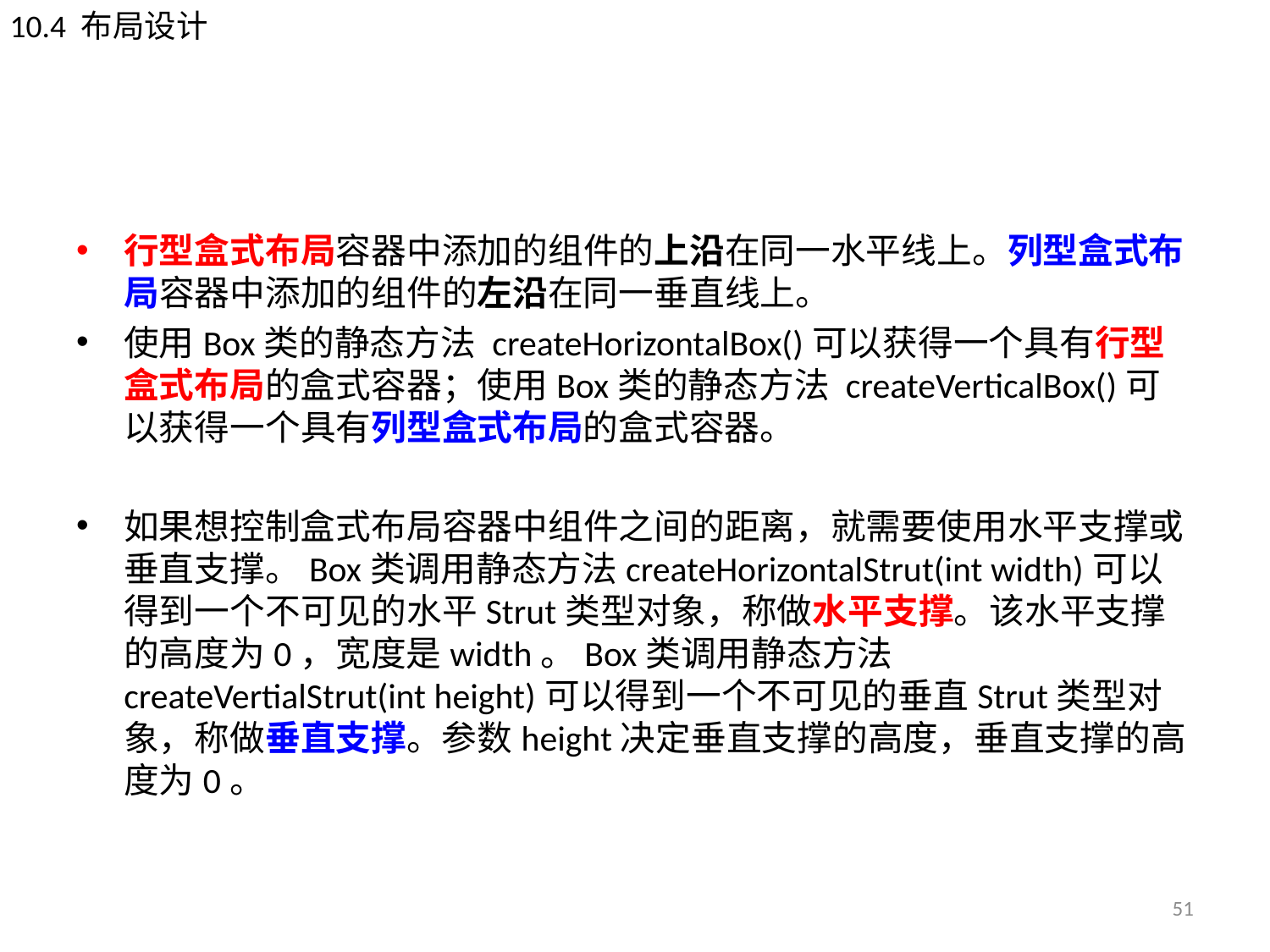

10.4 布局设计
#
行型盒式布局容器中添加的组件的上沿在同一水平线上。列型盒式布局容器中添加的组件的左沿在同一垂直线上。
使用Box类的静态方法 createHorizontalBox()可以获得一个具有行型盒式布局的盒式容器；使用Box类的静态方法 createVerticalBox()可以获得一个具有列型盒式布局的盒式容器。

如果想控制盒式布局容器中组件之间的距离，就需要使用水平支撑或垂直支撑。Box类调用静态方法createHorizontalStrut(int width)可以得到一个不可见的水平Strut类型对象，称做水平支撑。该水平支撑的高度为0，宽度是width。Box类调用静态方法createVertialStrut(int height)可以得到一个不可见的垂直Strut类型对象，称做垂直支撑。参数height决定垂直支撑的高度，垂直支撑的高度为0。
51